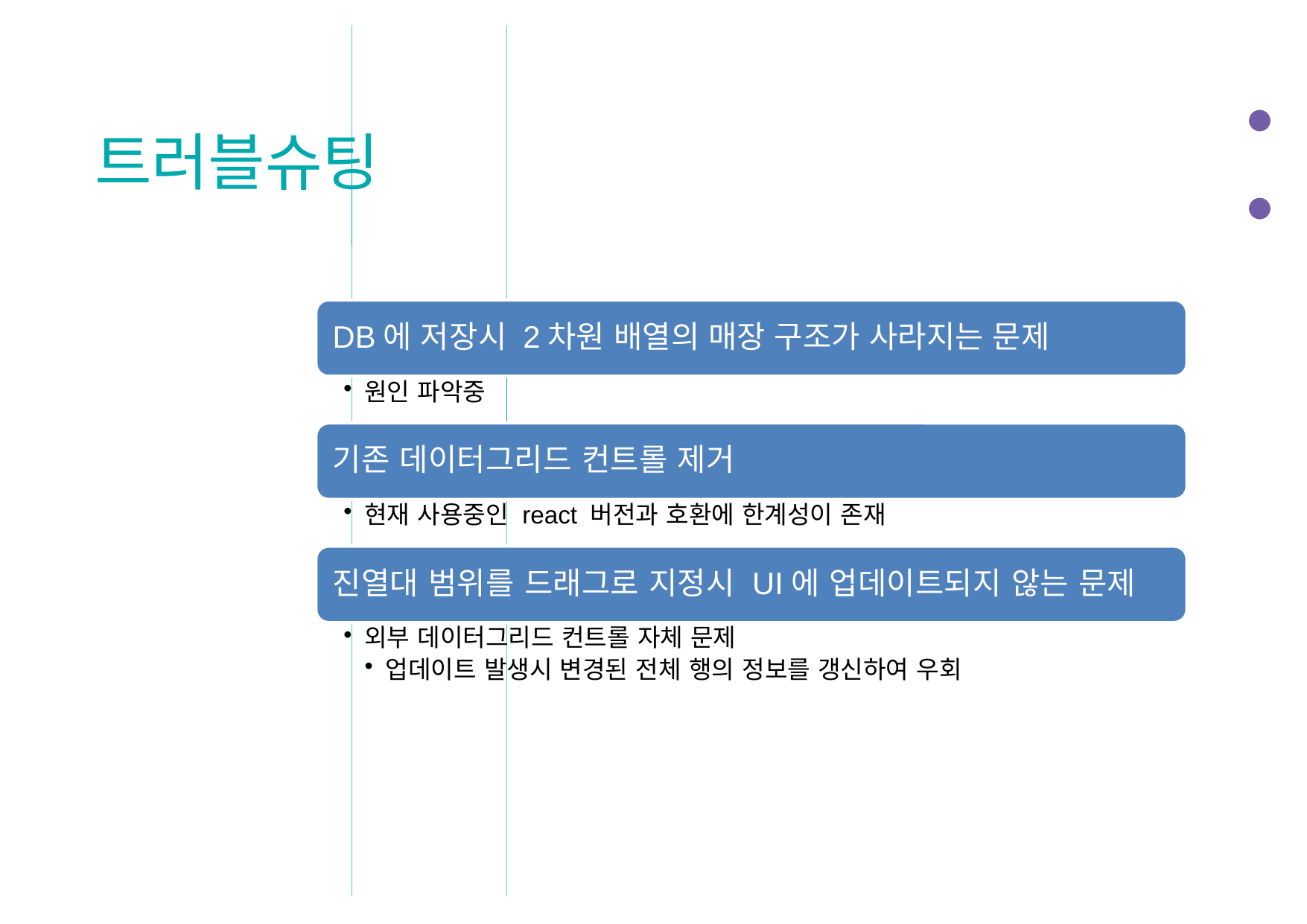

트러블슈팅
DB에 저장시 2차원 배열의 매장 구조가 사라지는 문제
원인 파악중
기존 데이터그리드 컨트롤 제거
현재 사용중인 react 버전과 호환에 한계성이 존재
진열대 범위를 드래그로 지정시 UI에 업데이트되지 않는 문제
외부 데이터그리드 컨트롤 자체 문제
업데이트 발생시 변경된 전체 행의 정보를 갱신하여 우회